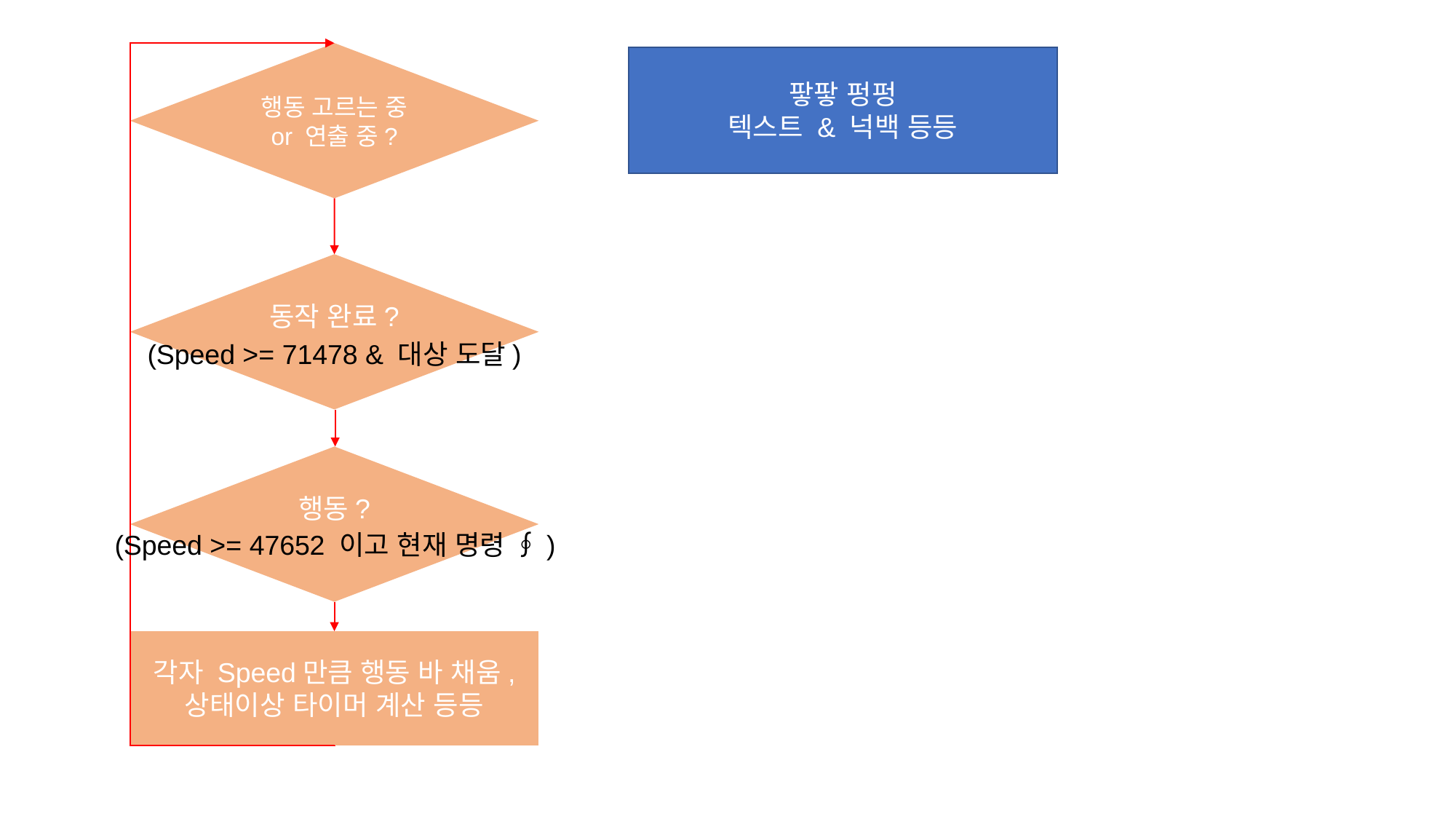

행동 고르는 중
or 연출 중?
팧팧 펑펑
텍스트 & 넉백 등등
동작 완료?

(Speed >= 71478 & 대상 도달)

행동?

(Speed >= 47652 이고 현재 명령 ∮)

각자 Speed만큼 행동 바 채움,
상태이상 타이머 계산 등등